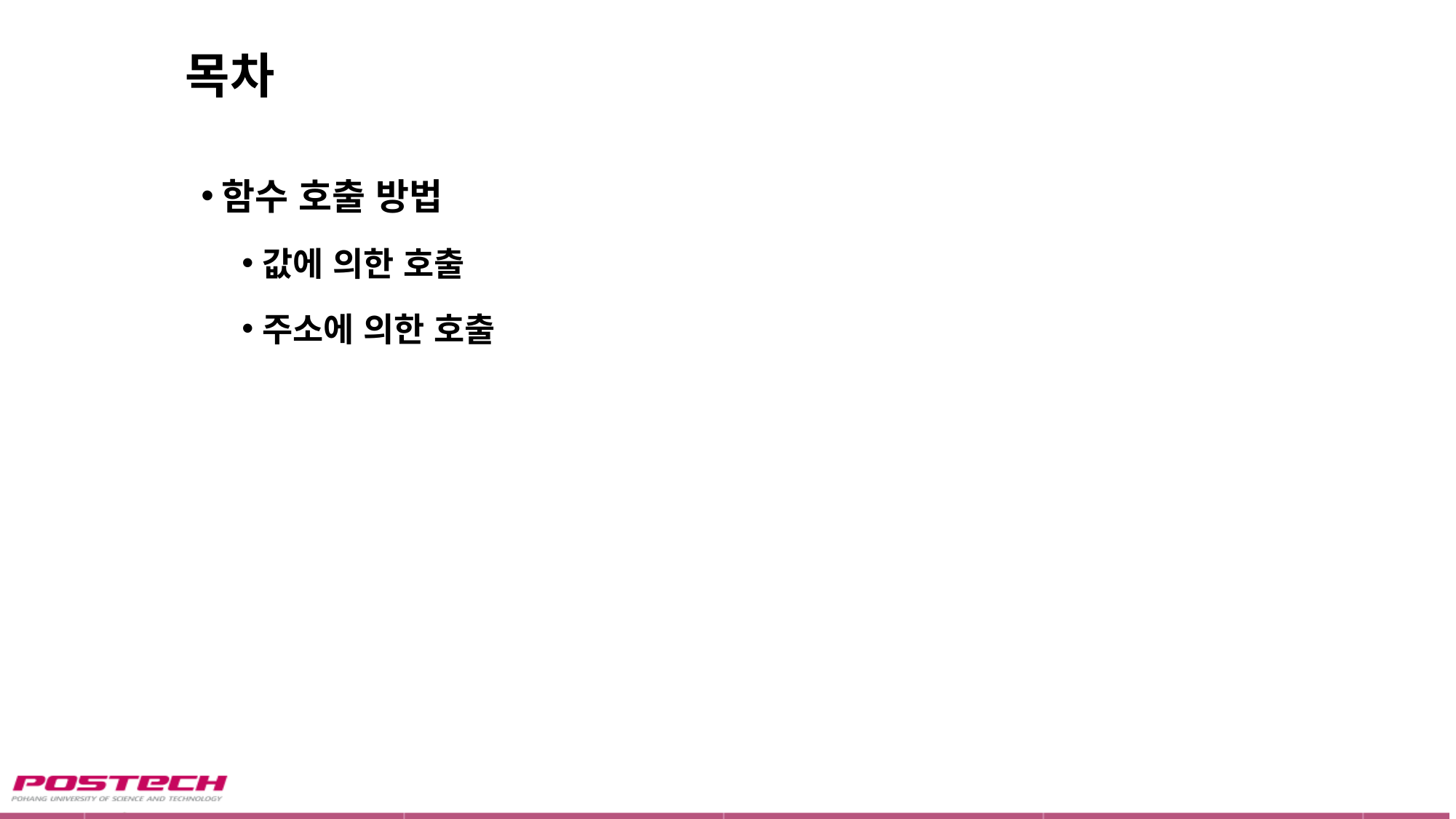

# 목차
함수 호출 방법
값에 의한 호출
주소에 의한 호출